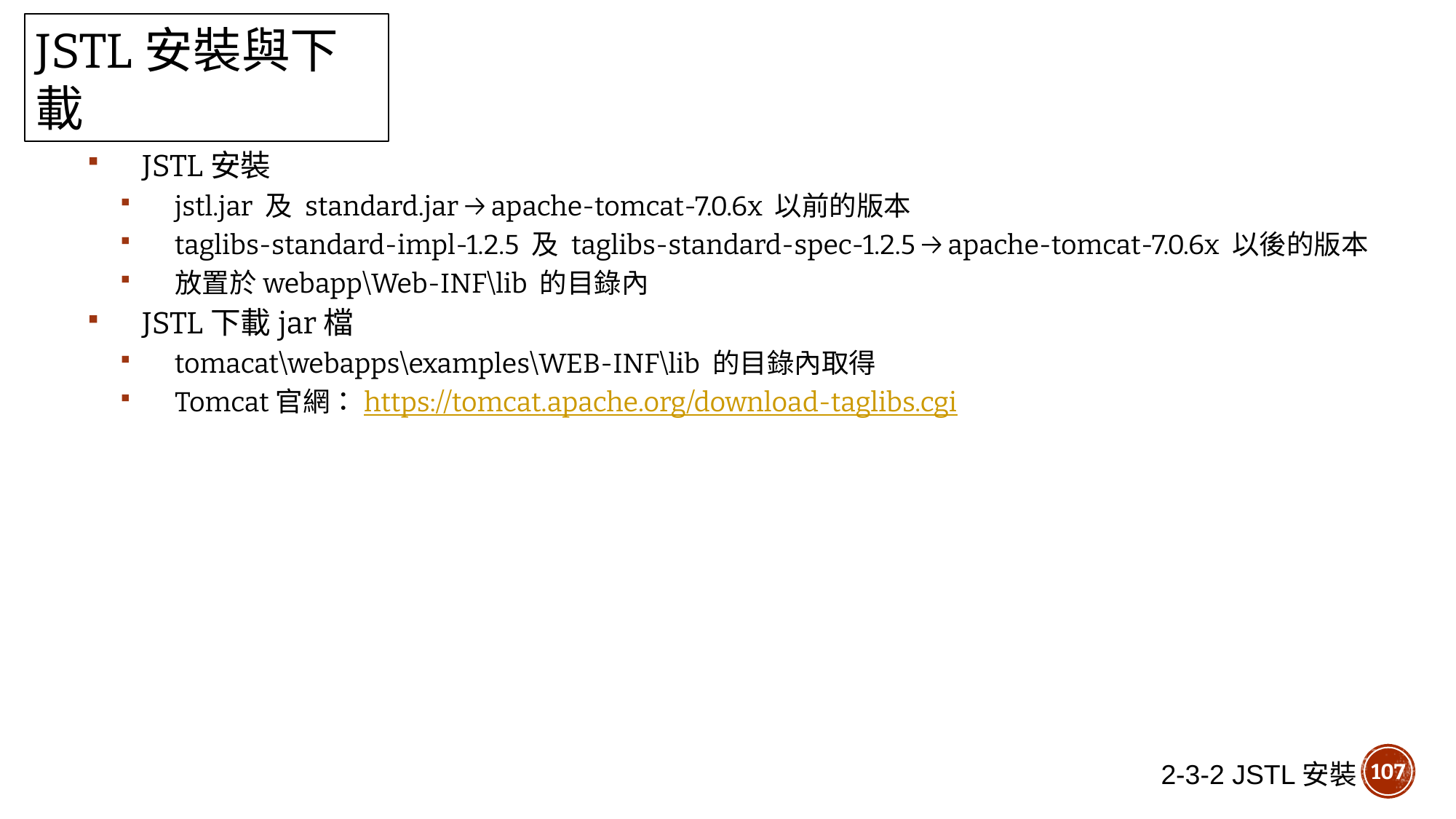

JSTL安裝與下載
JSTL安裝
jstl.jar 及 standard.jar → apache-tomcat-7.0.6x 以前的版本
taglibs-standard-impl-1.2.5 及 taglibs-standard-spec-1.2.5 → apache-tomcat-7.0.6x 以後的版本
放置於webapp\Web-INF\lib 的目錄內
JSTL下載jar檔
tomacat\webapps\examples\WEB-INF\lib 的目錄內取得
Tomcat官網：https://tomcat.apache.org/download-taglibs.cgi

107
2-3-2 JSTL安裝